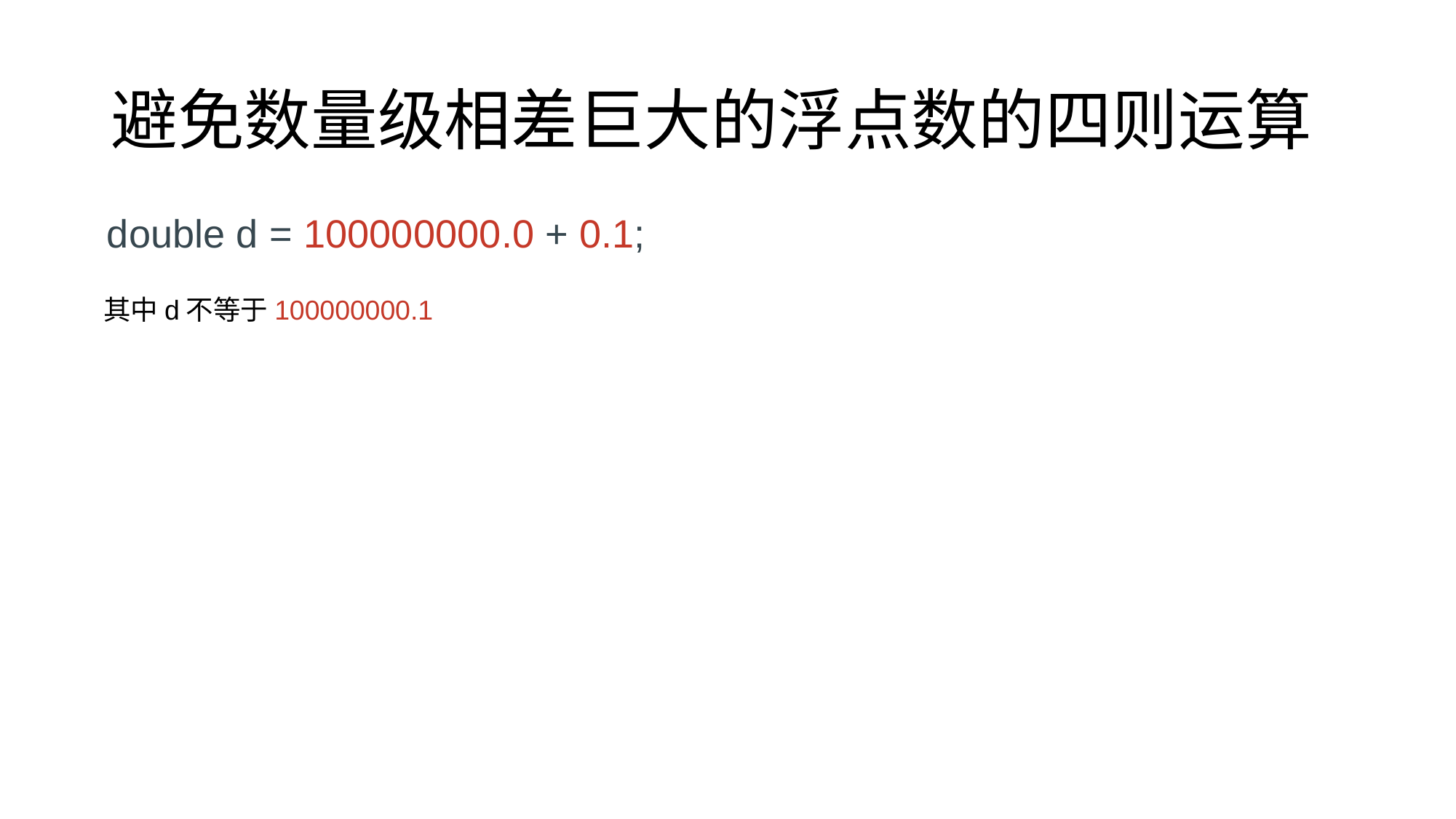

# 避免数量级相差巨大的浮点数的四则运算
double d = 100000000.0 + 0.1;
其中d不等于100000000.1